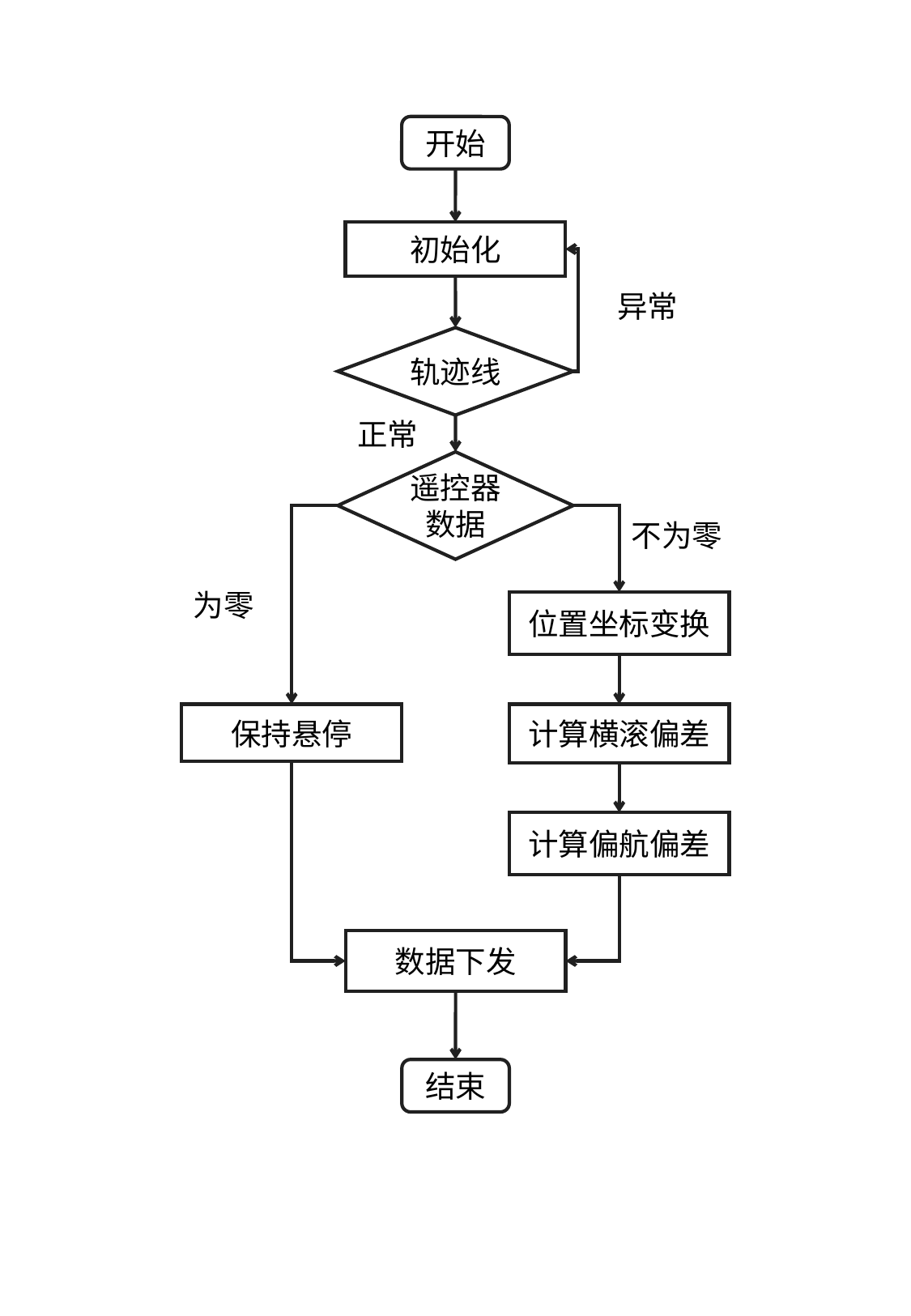

开始
初始化
异常
轨迹线
正常
遥控器数据
不为零
为零
位置坐标变换
保持悬停
计算横滚偏差
计算偏航偏差
数据下发
结束